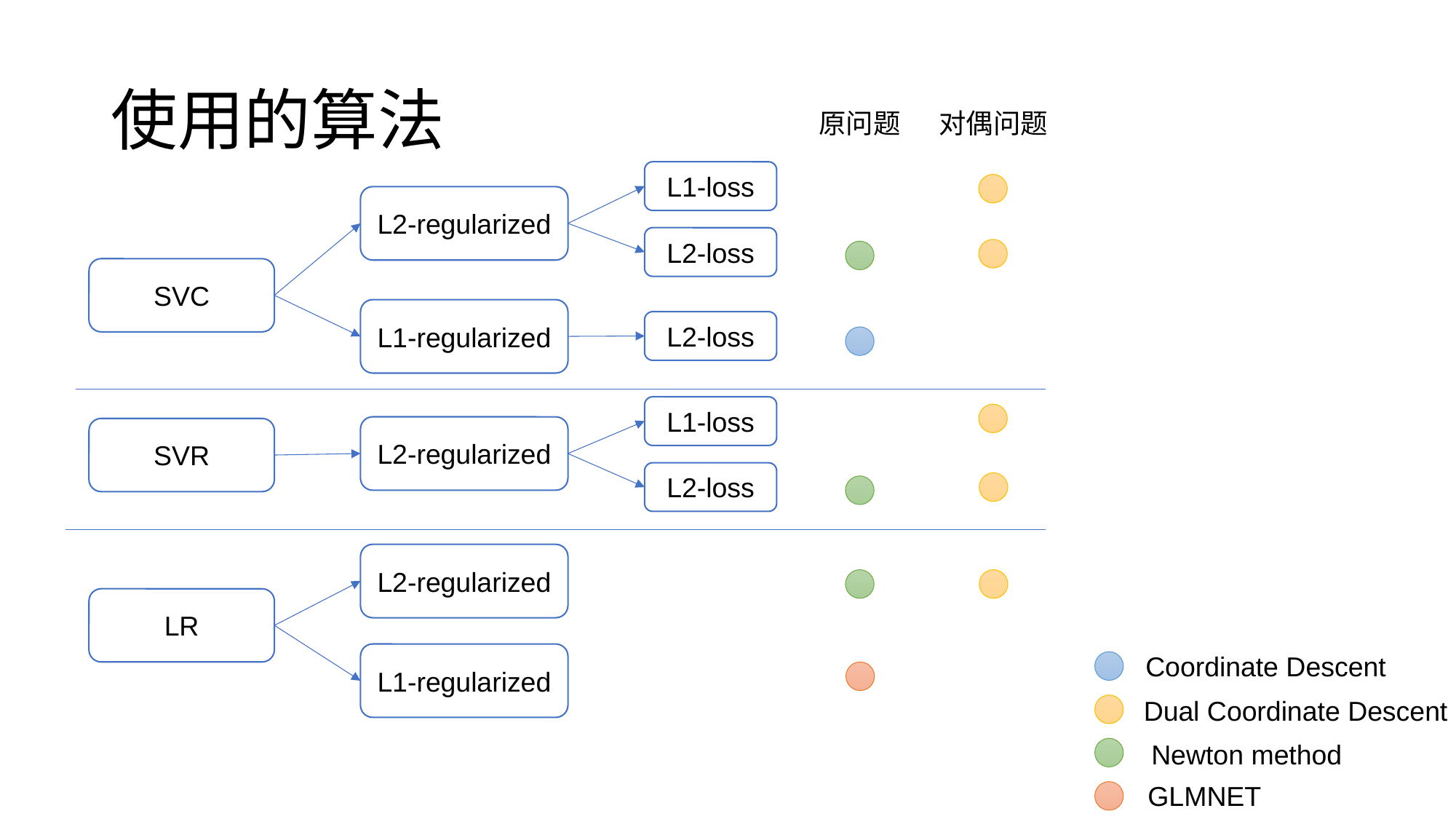

# 使用的算法
原问题
对偶问题
L1-loss

L2-regularized
L2-loss

SVC
L1-regularized
L2-loss

L1-loss

L2-regularized
SVR
L2-loss

L2-regularized

LR
L1-regularized
Coordinate Descent

Dual Coordinate Descent

Newton method

GLMNET